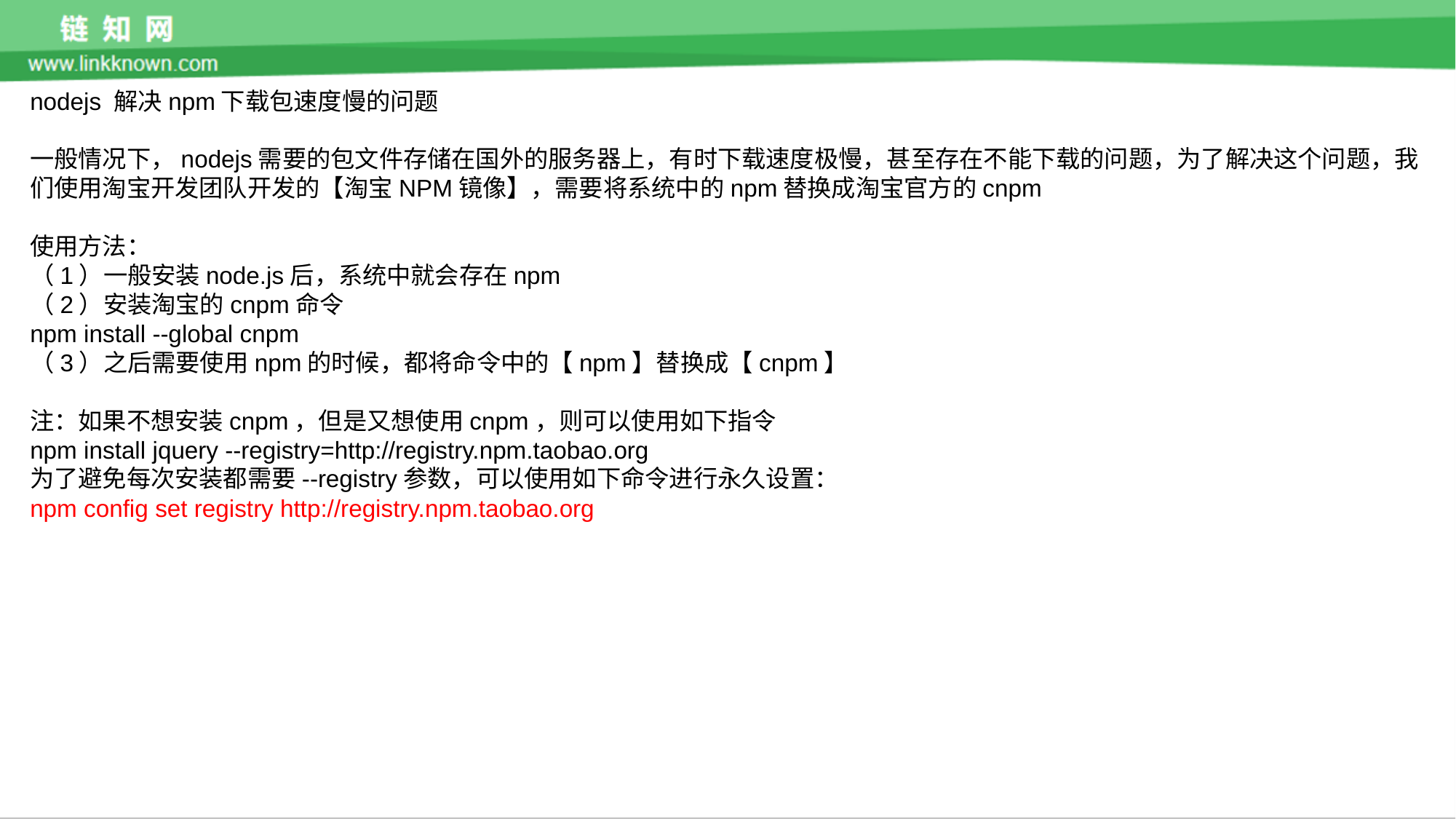

nodejs 解决npm下载包速度慢的问题

一般情况下，nodejs需要的包文件存储在国外的服务器上，有时下载速度极慢，甚至存在不能下载的问题，为了解决这个问题，我们使用淘宝开发团队开发的【淘宝NPM镜像】，需要将系统中的npm替换成淘宝官方的cnpm

使用方法：
（1）一般安装node.js后，系统中就会存在npm
（2）安装淘宝的cnpm命令
npm install --global cnpm
（3）之后需要使用npm的时候，都将命令中的【npm】替换成【cnpm】

注：如果不想安装cnpm，但是又想使用cnpm，则可以使用如下指令
npm install jquery --registry=http://registry.npm.taobao.org
为了避免每次安装都需要--registry参数，可以使用如下命令进行永久设置：
npm config set registry http://registry.npm.taobao.org